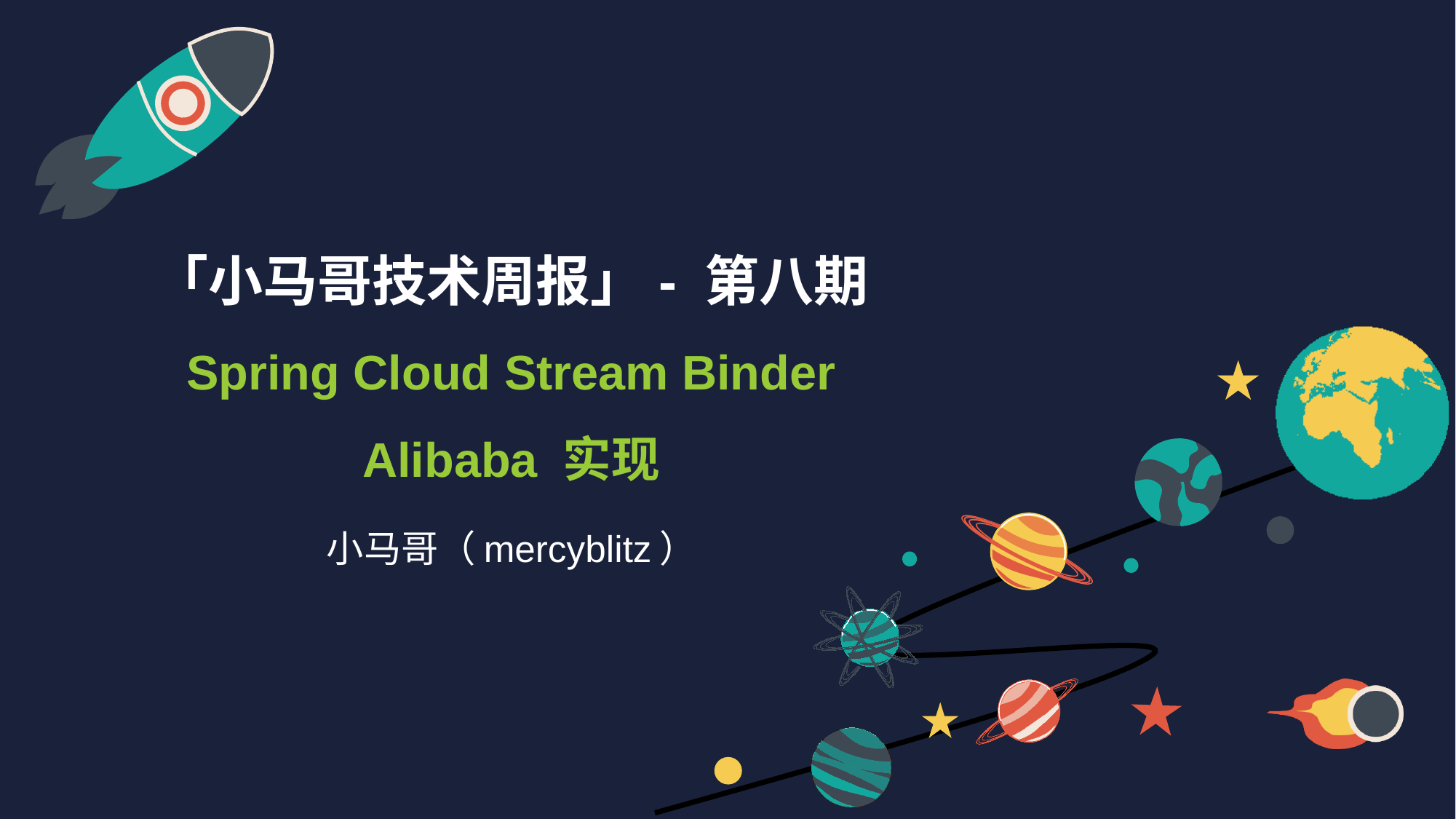

# 「小马哥技术周报」- 第八期 Spring Cloud Stream Binder Alibaba 实现
小马哥（mercyblitz）